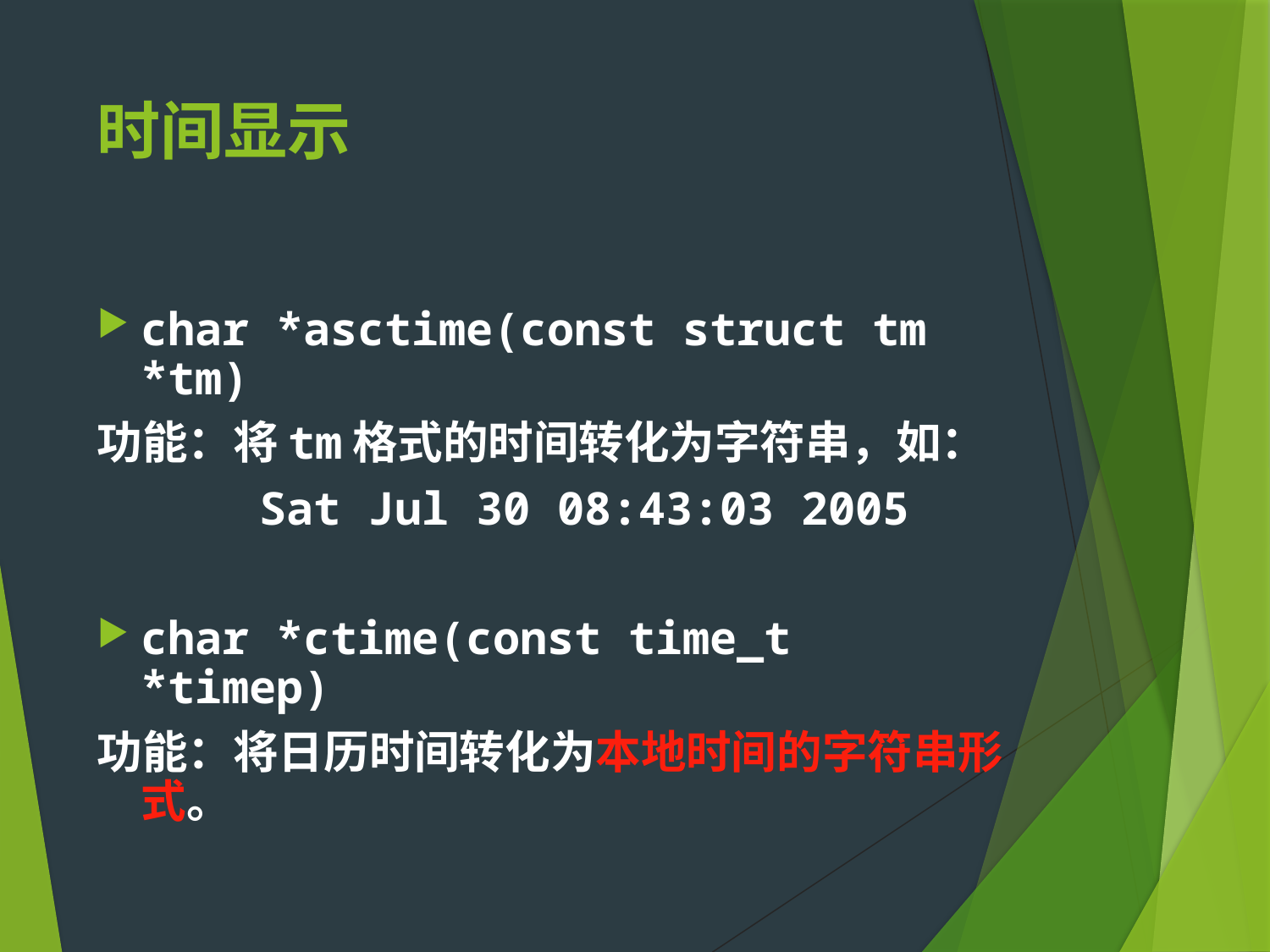

# 时间显示
char *asctime(const struct tm *tm)
功能：将tm格式的时间转化为字符串，如：
      Sat Jul 30 08:43:03 2005

char *ctime(const time_t *timep)
功能：将日历时间转化为本地时间的字符串形式。